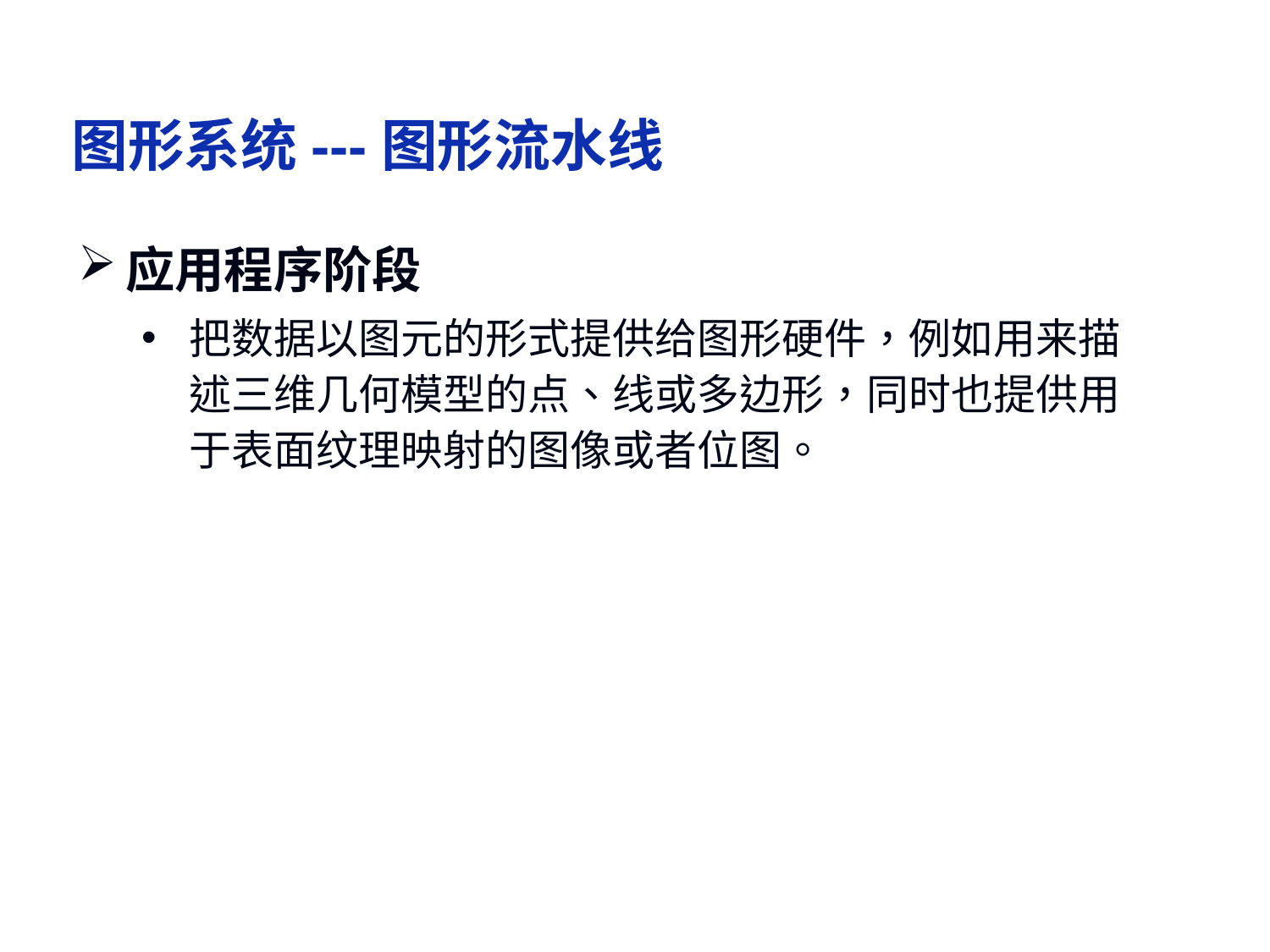

图形系统---图形流水线
应用程序阶段
把数据以图元的形式提供给图形硬件，例如用来描述三维几何模型的点、线或多边形，同时也提供用于表面纹理映射的图像或者位图。